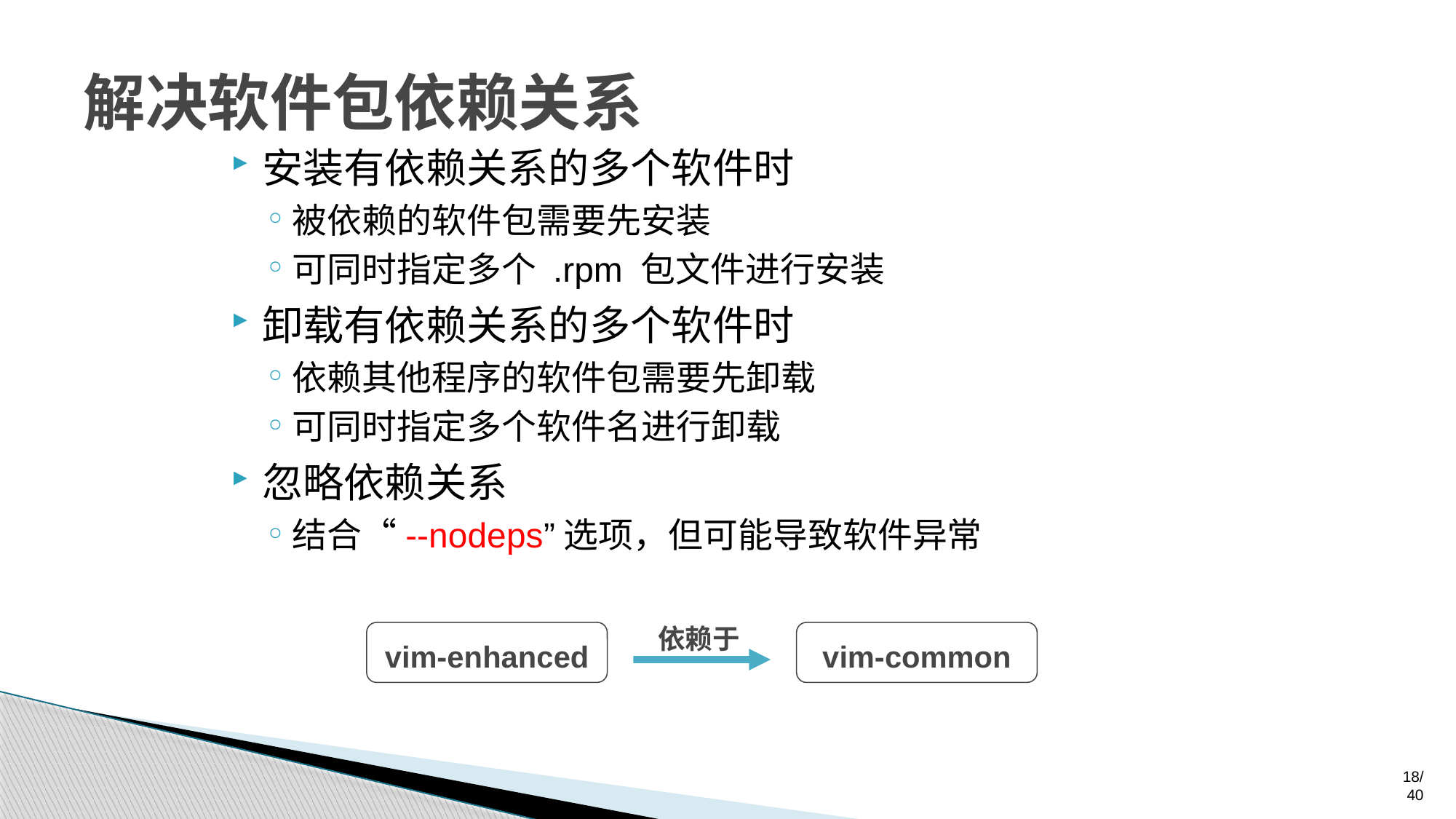

# 解决软件包依赖关系
安装有依赖关系的多个软件时
被依赖的软件包需要先安装
可同时指定多个 .rpm 包文件进行安装
卸载有依赖关系的多个软件时
依赖其他程序的软件包需要先卸载
可同时指定多个软件名进行卸载
忽略依赖关系
结合“--nodeps”选项，但可能导致软件异常

依赖于
vim-enhanced
vim-common

18/40